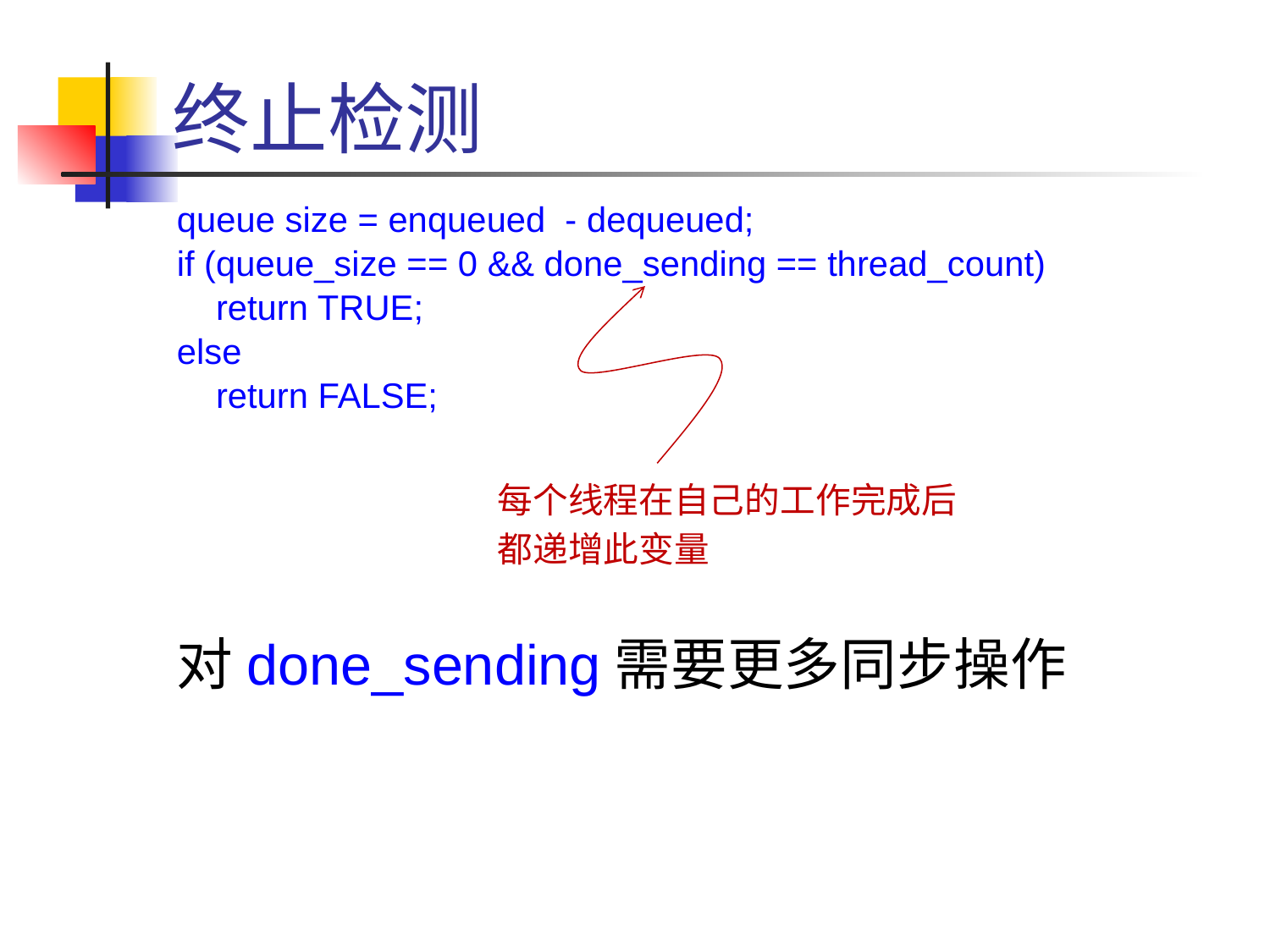

# 终止检测
queue size = enqueued  - dequeued;
if (queue_size == 0 && done_sending == thread_count)
    return TRUE;
else
    return FALSE;

对done_sending需要更多同步操作

每个线程在自己的工作完成后
都递增此变量